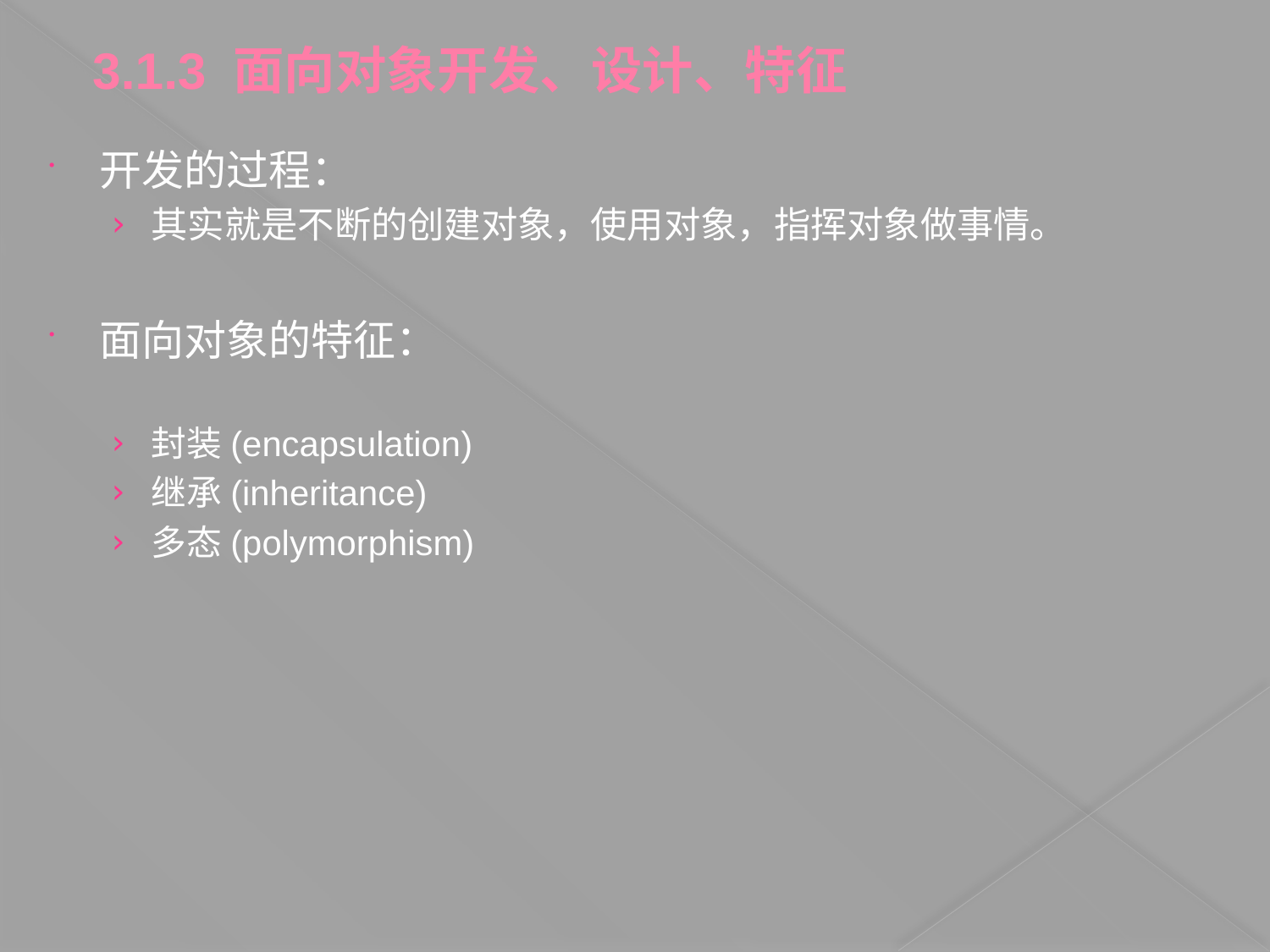

3.1.3 面向对象开发、设计、特征
开发的过程：
其实就是不断的创建对象，使用对象，指挥对象做事情。

面向对象的特征：

封装(encapsulation)
继承(inheritance)
多态(polymorphism)